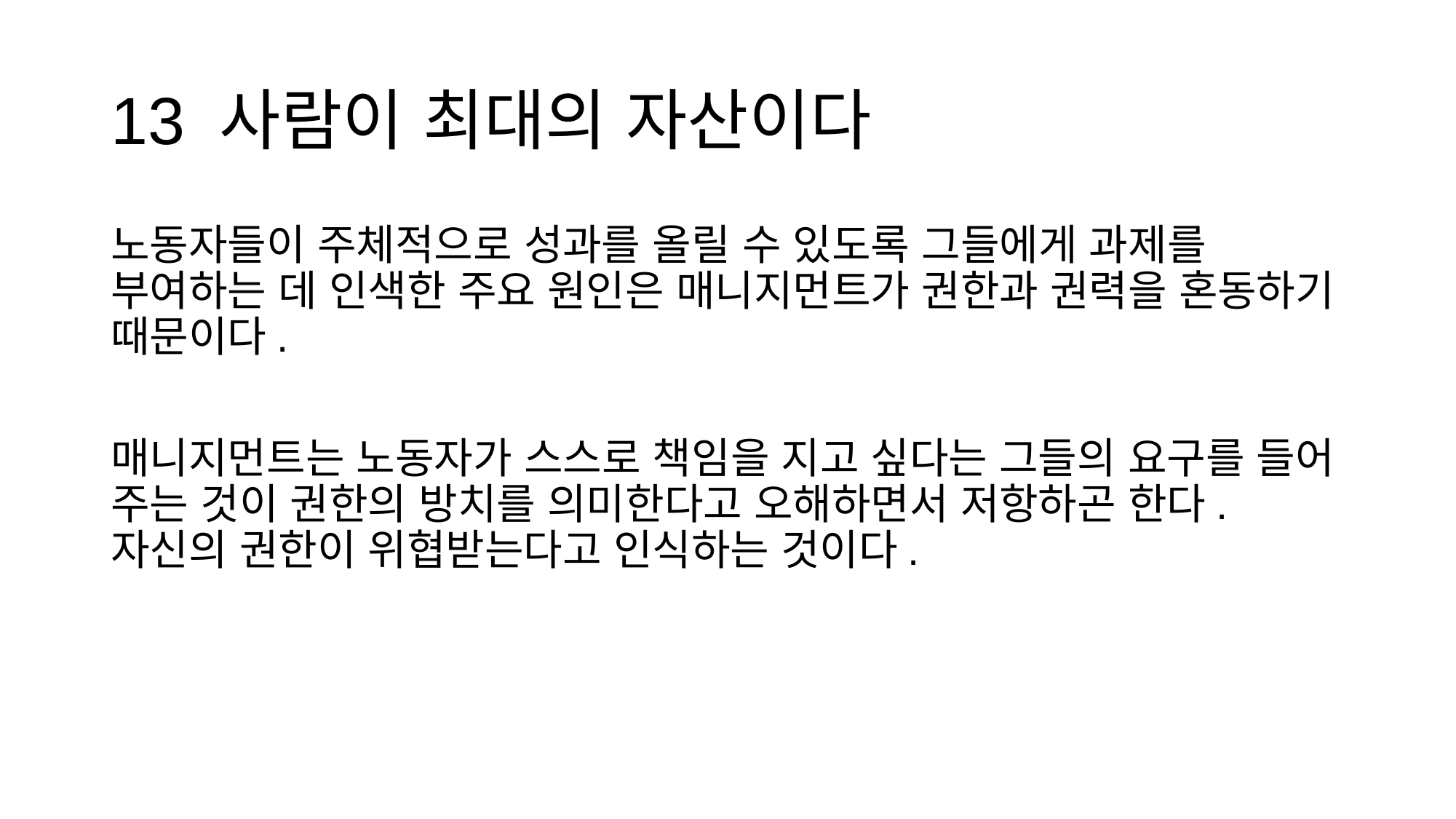

# 13 사람이 최대의 자산이다
노동자들이 주체적으로 성과를 올릴 수 있도록 그들에게 과제를 부여하는 데 인색한 주요 원인은 매니지먼트가 권한과 권력을 혼동하기 때문이다.

매니지먼트는 노동자가 스스로 책임을 지고 싶다는 그들의 요구를 들어 주는 것이 권한의 방치를 의미한다고 오해하면서 저항하곤 한다. 자신의 권한이 위협받는다고 인식하는 것이다.